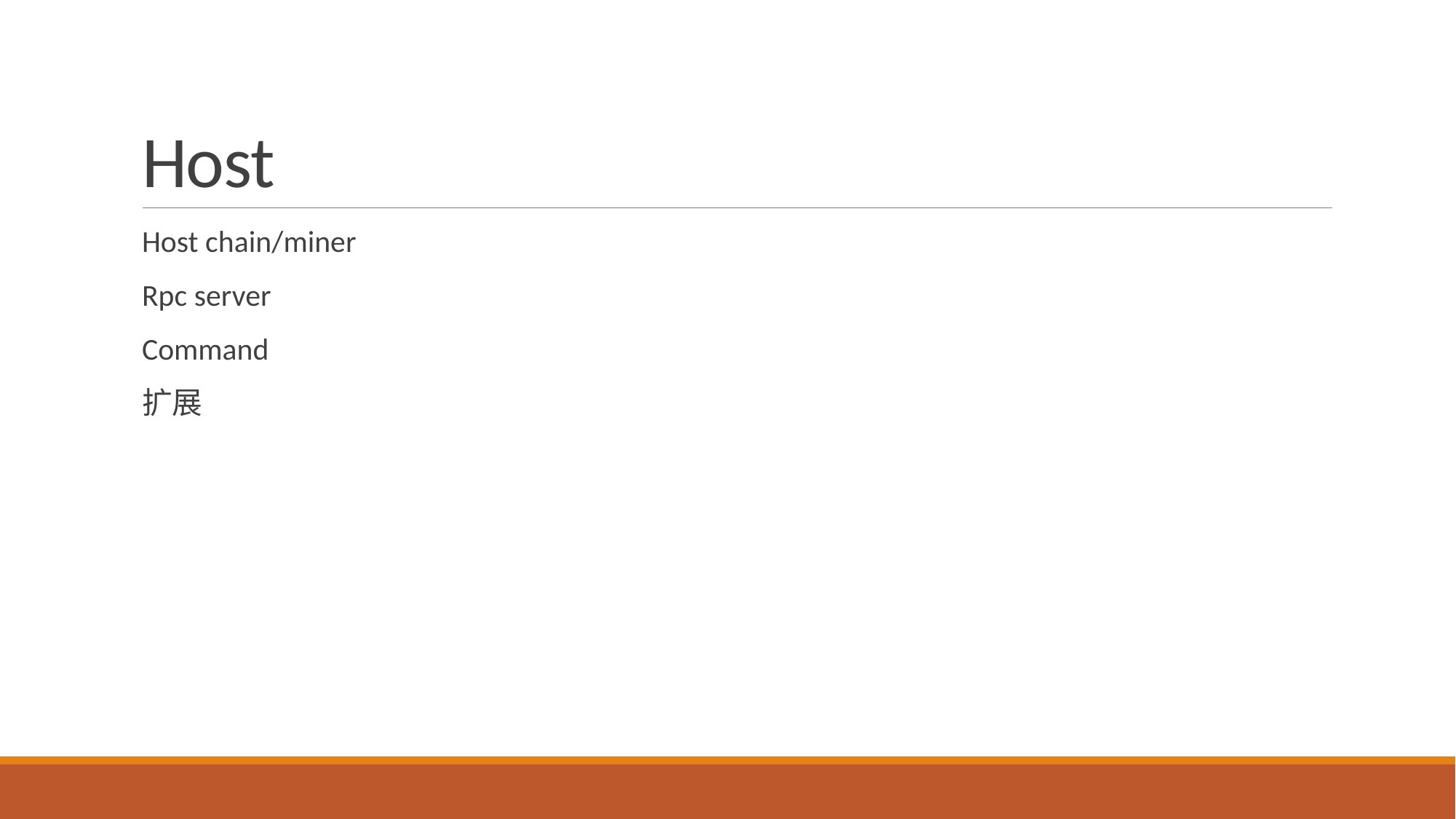

# Host
Host chain/miner
Rpc server
Command
扩展